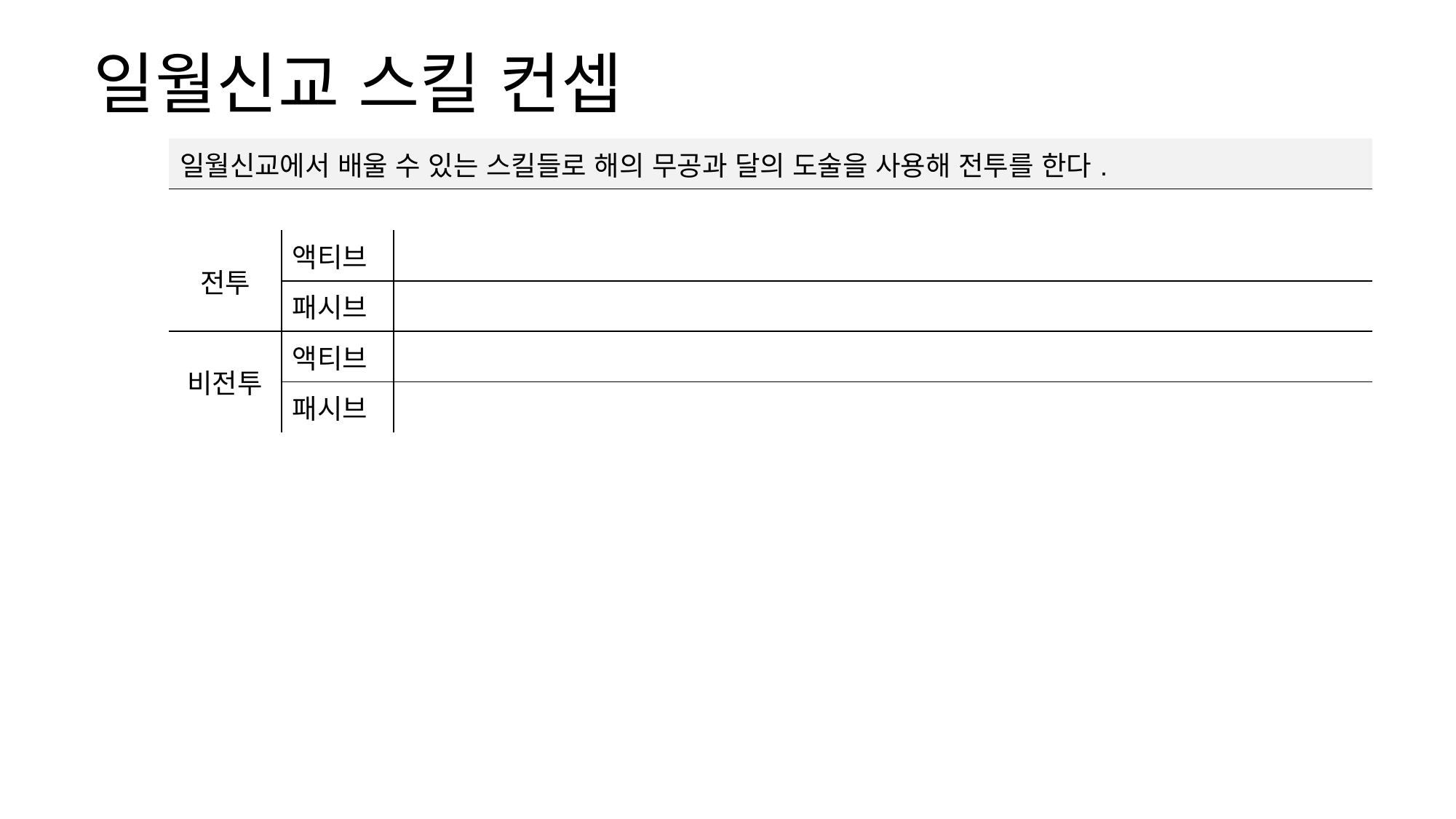

일월신교 스킬 컨셉
| 일월신교에서 배울 수 있는 스킬들로 해의 무공과 달의 도술을 사용해 전투를 한다. |  |  |
| --- | --- | --- |
|  |  |  |
| 전투 | 액티브 |  |
|  | 패시브 |  |
| 비전투 | 액티브 |  |
|  | 패시브 |  |